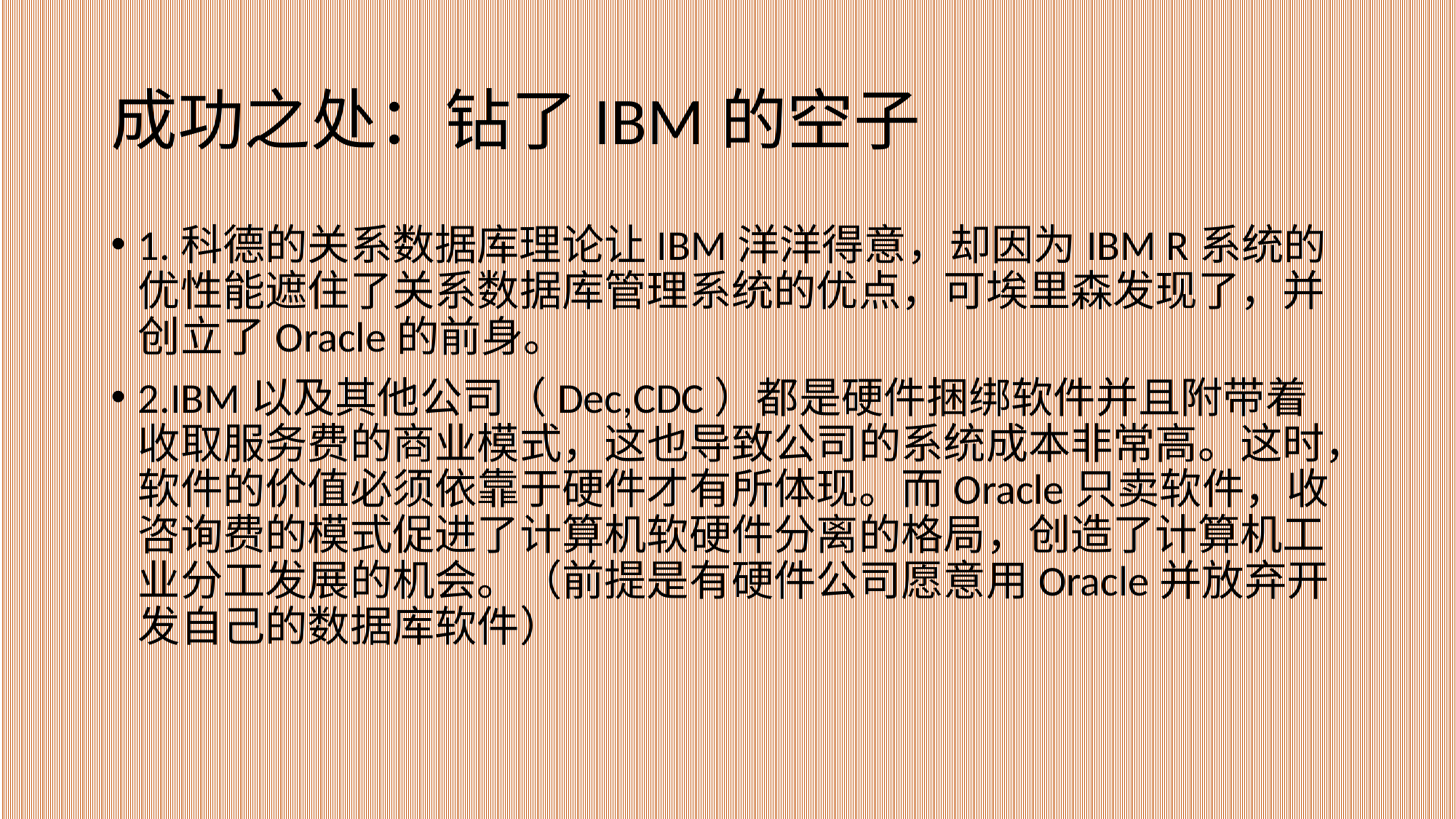

# 成功之处：钻了IBM的空子
1.科德的关系数据库理论让IBM洋洋得意，却因为IBM R系统的优性能遮住了关系数据库管理系统的优点，可埃里森发现了，并创立了Oracle的前身。
2.IBM以及其他公司（Dec,CDC）都是硬件捆绑软件并且附带着收取服务费的商业模式，这也导致公司的系统成本非常高。这时，软件的价值必须依靠于硬件才有所体现。而Oracle只卖软件，收咨询费的模式促进了计算机软硬件分离的格局，创造了计算机工业分工发展的机会。（前提是有硬件公司愿意用Oracle并放弃开发自己的数据库软件）